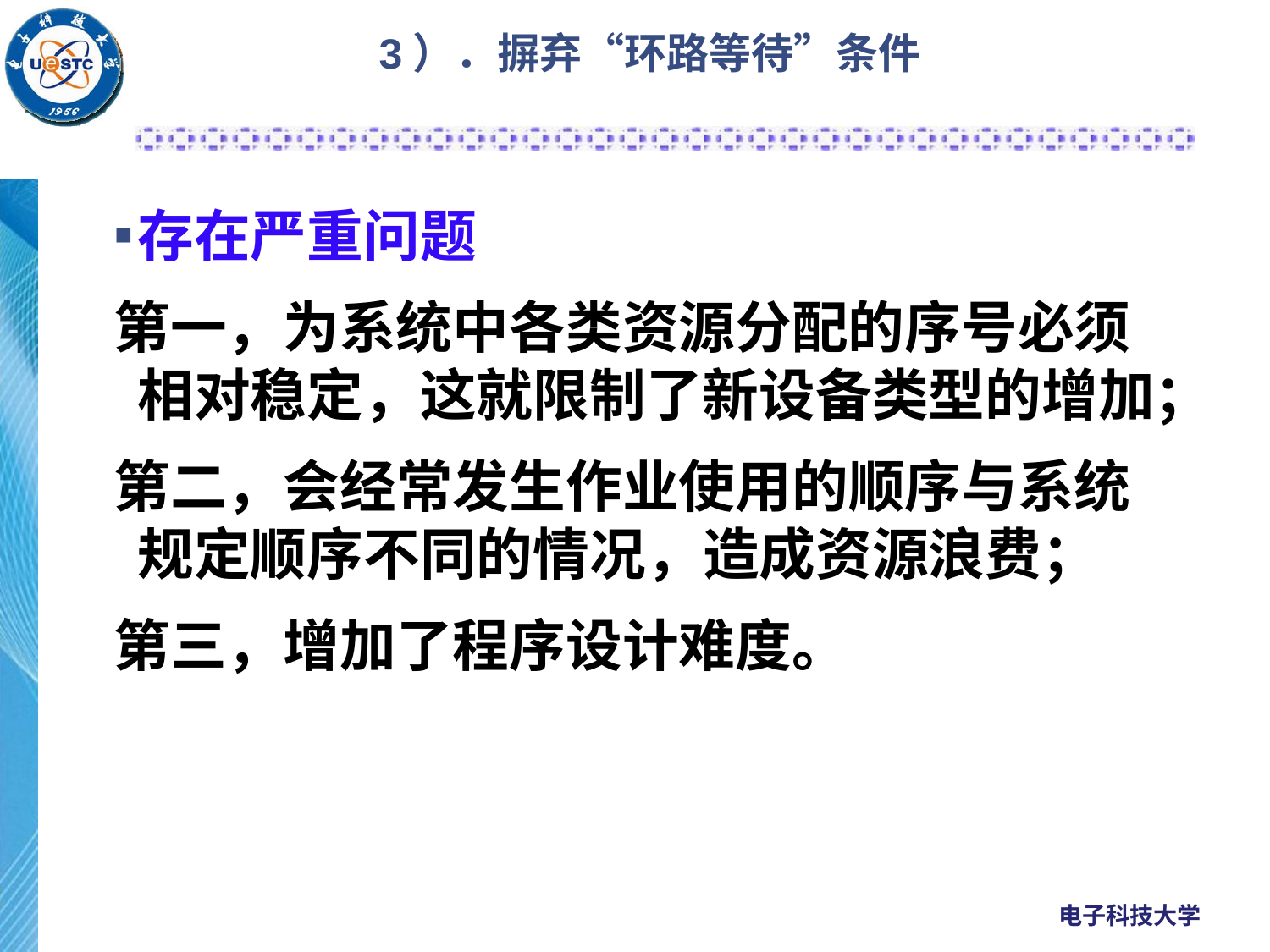

# 3）．摒弃“环路等待”条件
存在严重问题
第一，为系统中各类资源分配的序号必须相对稳定，这就限制了新设备类型的增加；
第二，会经常发生作业使用的顺序与系统规定顺序不同的情况，造成资源浪费；
第三，增加了程序设计难度。